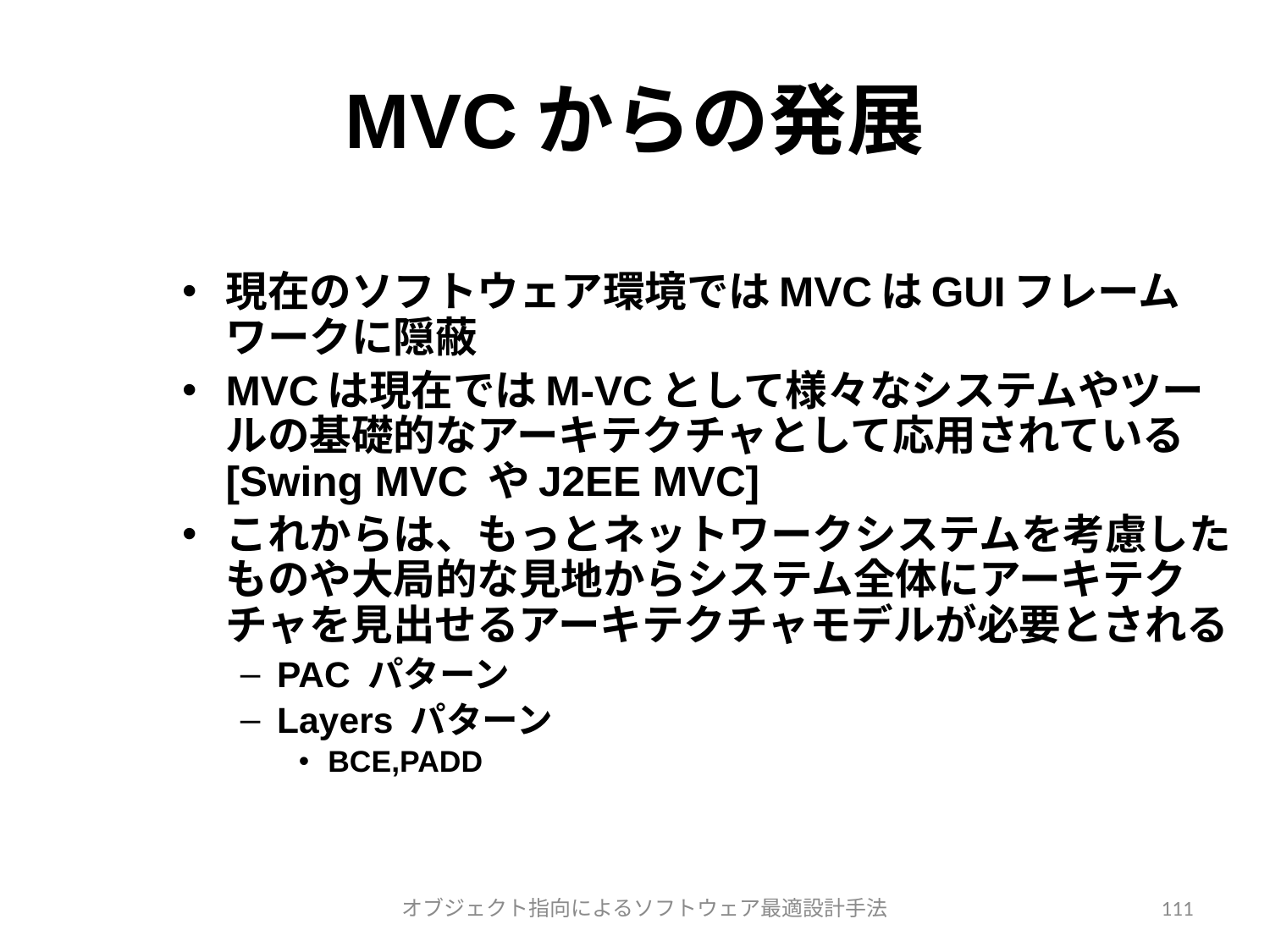

# MVCからの発展
現在のソフトウェア環境ではMVCはGUIフレームワークに隠蔽
MVCは現在ではM-VCとして様々なシステムやツールの基礎的なアーキテクチャとして応用されている [Swing MVC やJ2EE MVC]
これからは、もっとネットワークシステムを考慮したものや大局的な見地からシステム全体にアーキテクチャを見出せるアーキテクチャモデルが必要とされる
PAC パターン
Layers パターン
BCE,PADD
オブジェクト指向によるソフトウェア最適設計手法
111